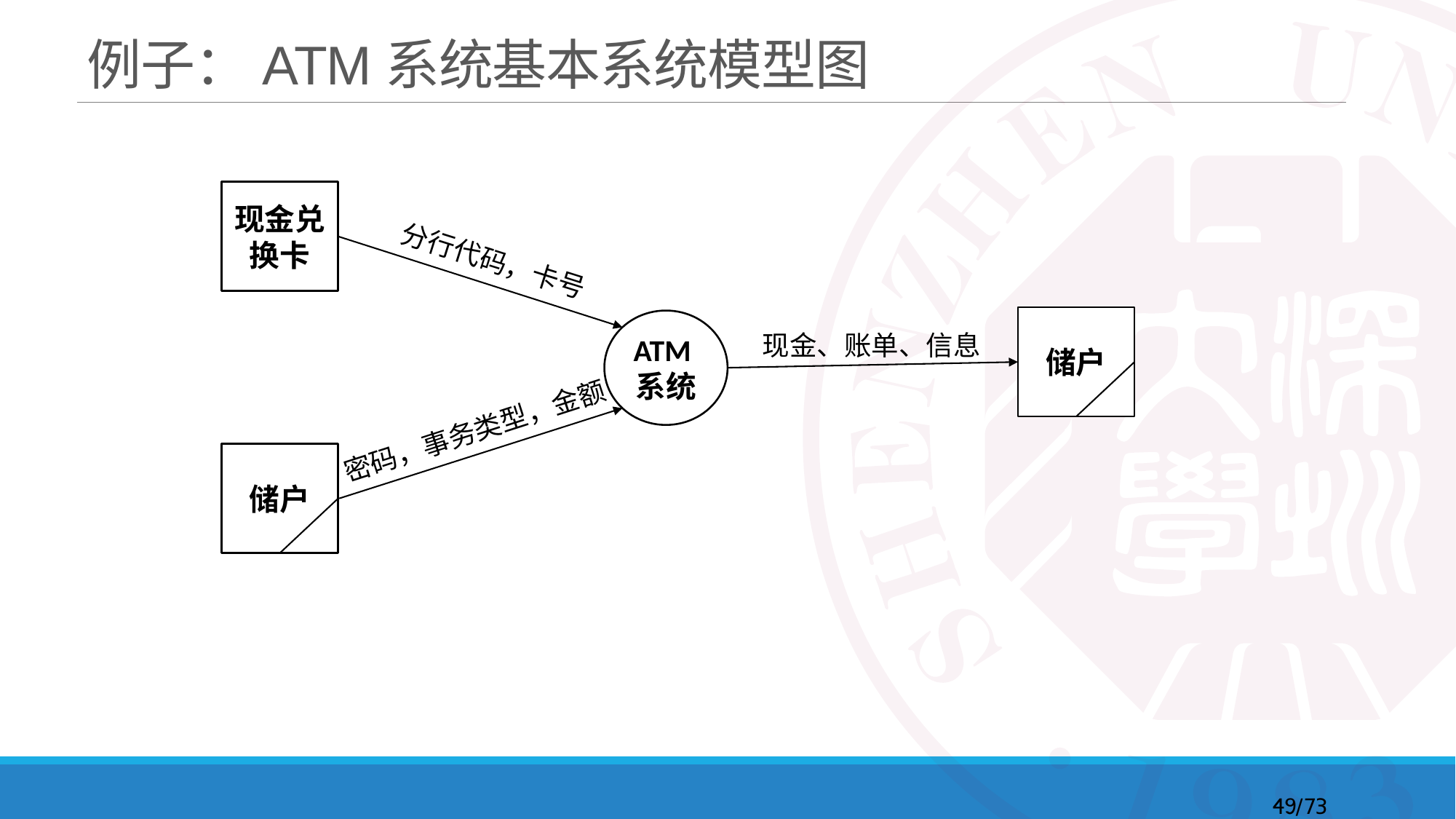

# 例子：ATM系统基本系统模型图
现金兑换卡
分行代码，卡号
储户
ATM系统
现金、账单、信息
密码，事务类型，金额
储户

49/73